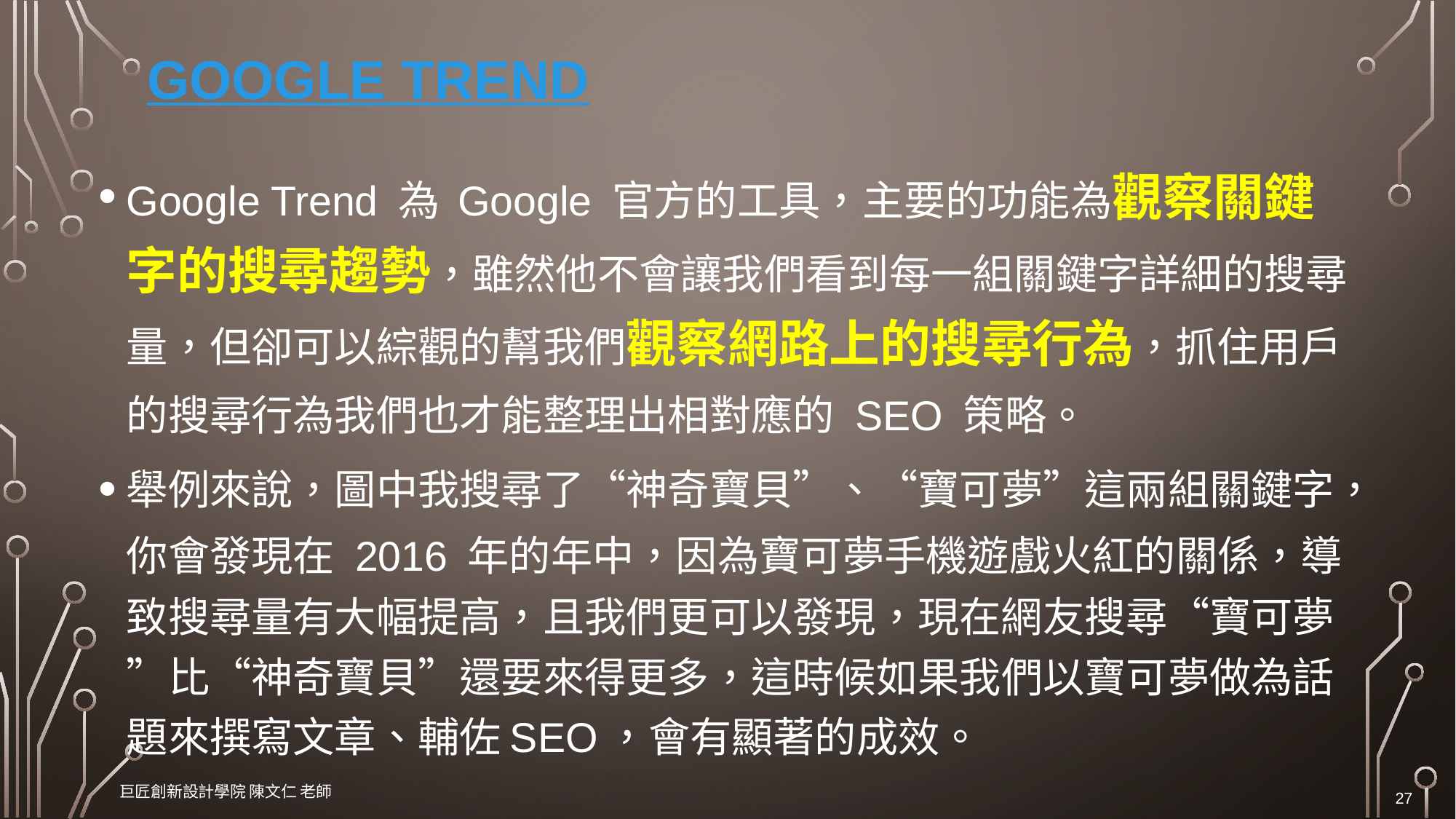

# Google Trend
Google Trend 為 Google 官方的工具，主要的功能為觀察關鍵字的搜尋趨勢，雖然他不會讓我們看到每一組關鍵字詳細的搜尋量，但卻可以綜觀的幫我們觀察網路上的搜尋行為，抓住用戶的搜尋行為我們也才能整理出相對應的 SEO 策略。
舉例來說，圖中我搜尋了“神奇寶貝”、“寶可夢”這兩組關鍵字，你會發現在 2016 年的年中，因為寶可夢手機遊戲火紅的關係，導致搜尋量有大幅提高，且我們更可以發現，現在網友搜尋“寶可夢”比“神奇寶貝”還要來得更多，這時候如果我們以寶可夢做為話題來撰寫文章、輔佐SEO，會有顯著的成效。
巨匠創新設計學院 陳文仁 老師
27